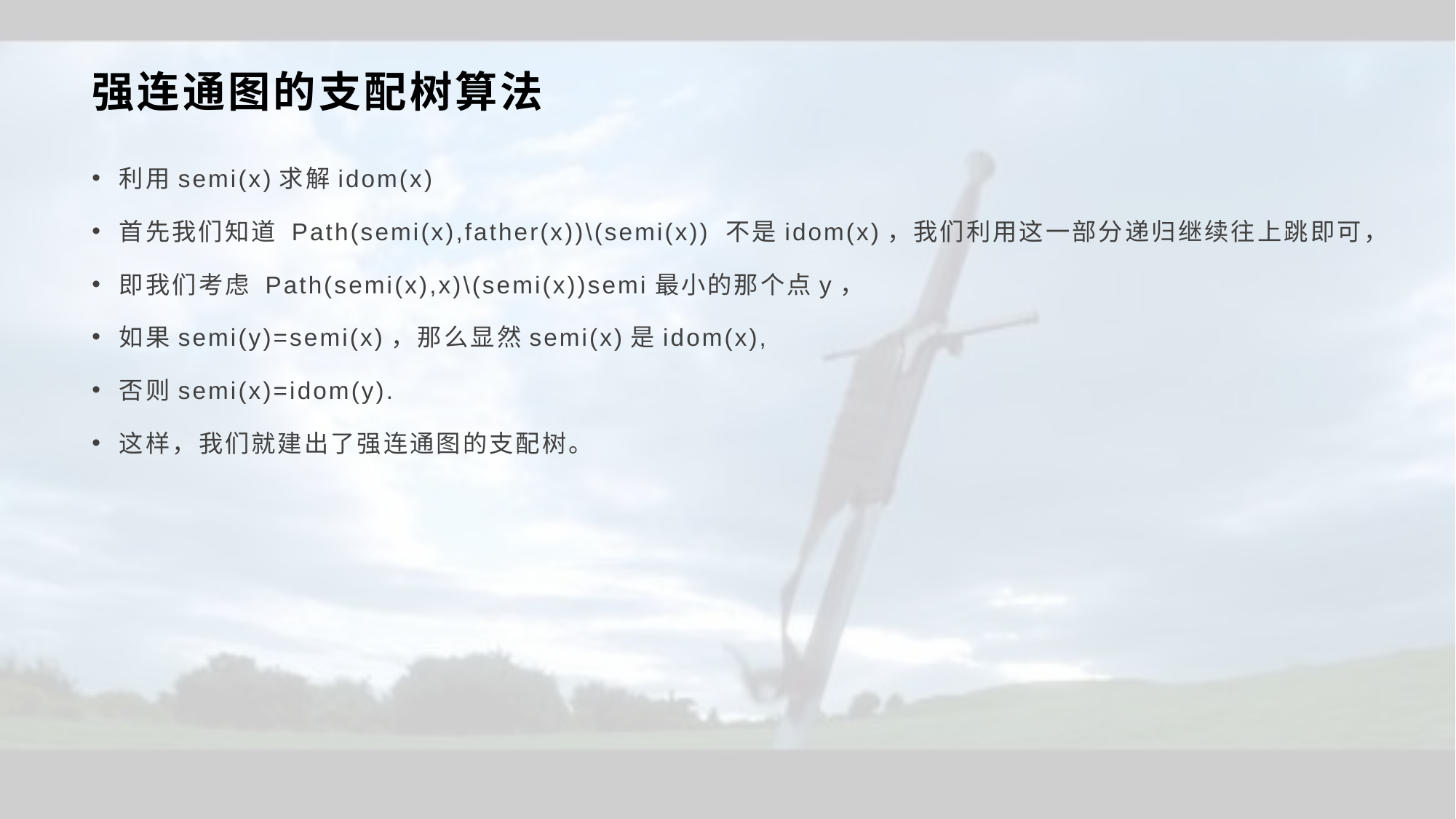

# 强连通图的支配树算法
利用semi(x)求解idom(x)
首先我们知道 Path(semi(x),father(x))\(semi(x)) 不是idom(x)，我们利用这一部分递归继续往上跳即可，
即我们考虑 Path(semi(x),x)\(semi(x))semi最小的那个点y，
如果semi(y)=semi(x)，那么显然semi(x)是idom(x),
否则semi(x)=idom(y).
这样，我们就建出了强连通图的支配树。